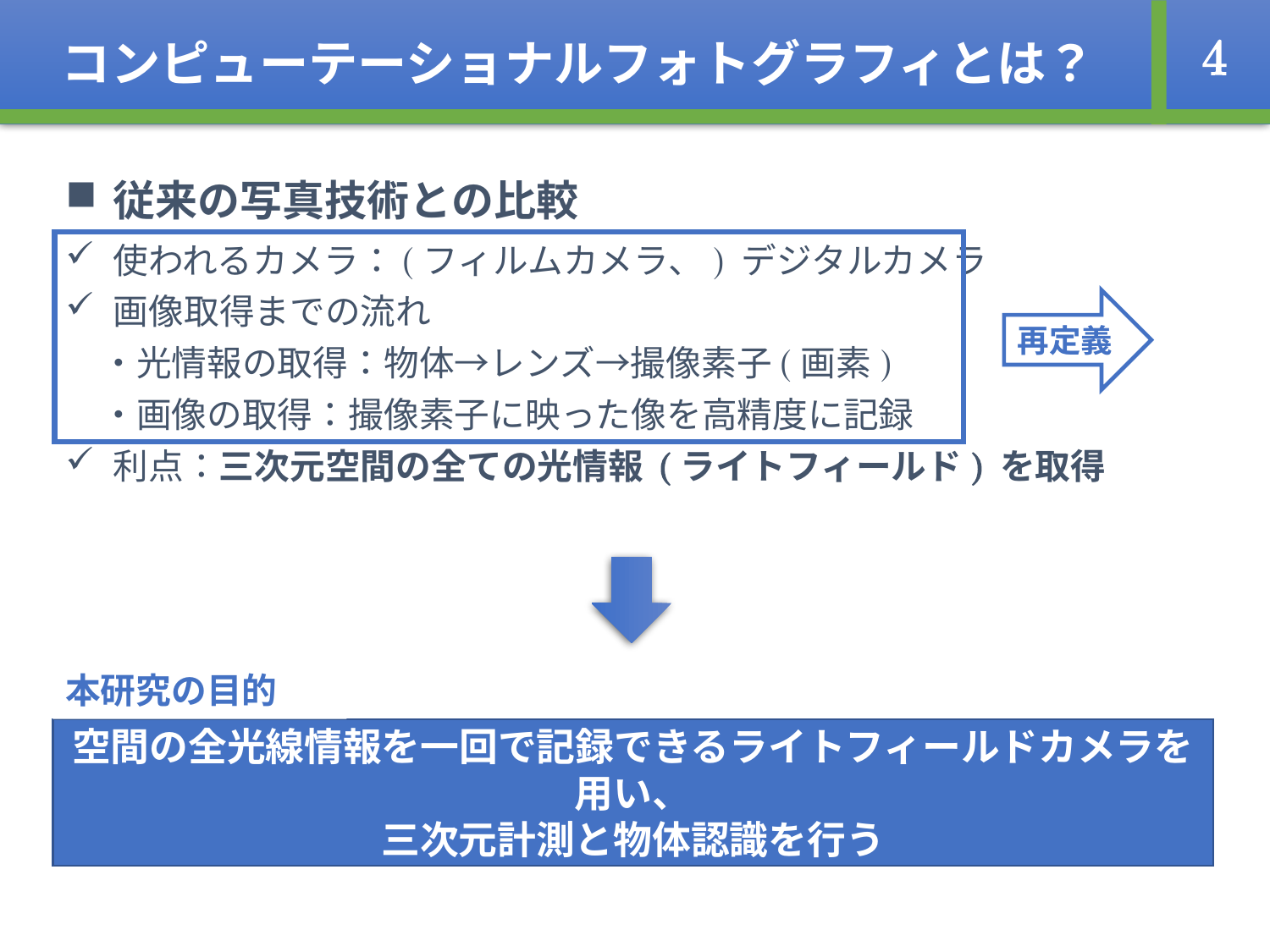

コンピューテーショナルフォトグラフィとは？
4

従来の写真技術との比較
使われるカメラ：(フィルムカメラ、) デジタルカメラ
画像取得までの流れ
　・光情報の取得：物体→レンズ→撮像素子(画素)
　・画像の取得：撮像素子に映った像を高精度に記録
利点：三次元空間の全ての光情報 (ライトフィールド) を取得

再定義

本研究の目的
空間の全光線情報を一回で記録できるライトフィールドカメラを用い、
三次元計測と物体認識を行う